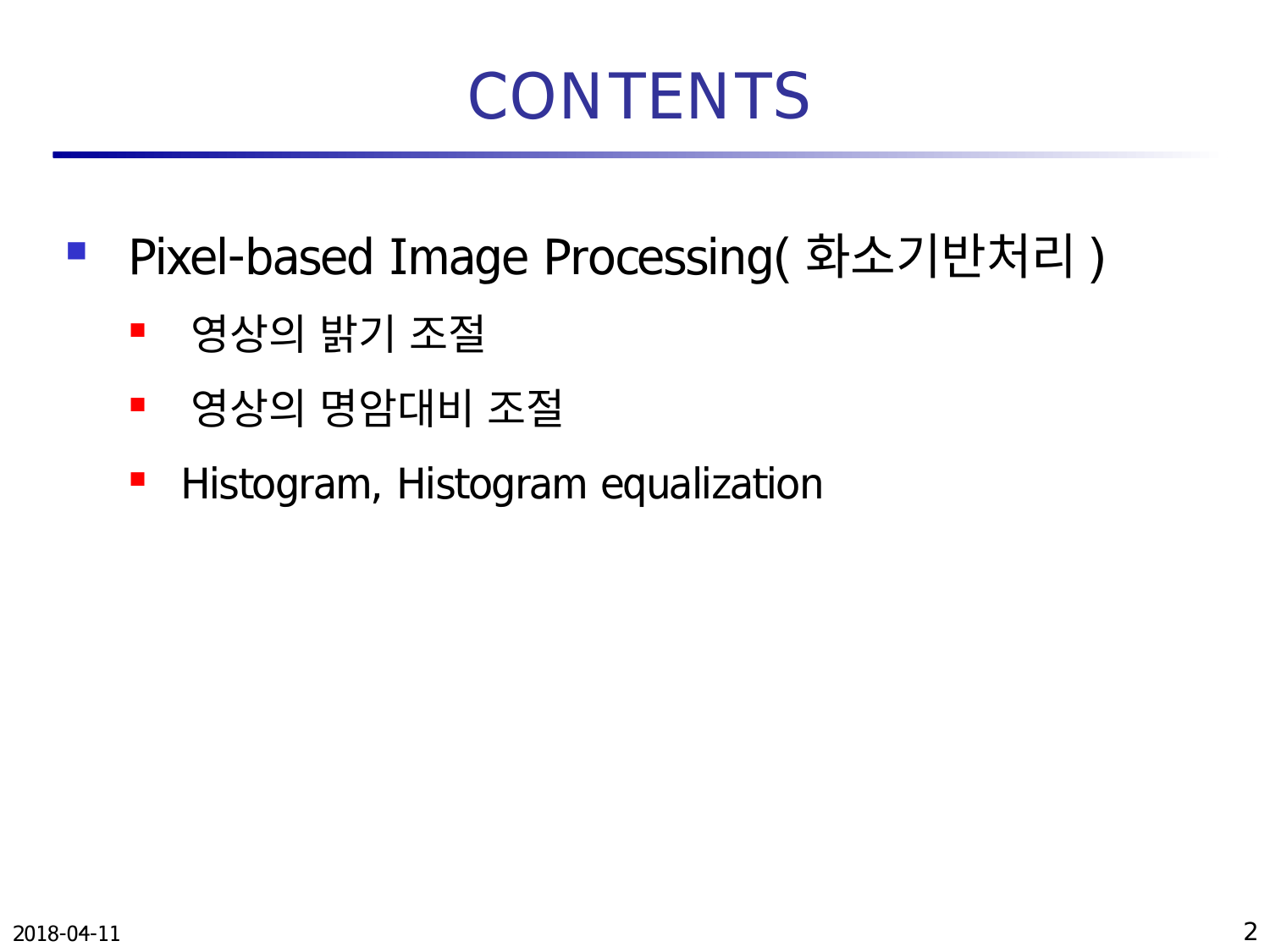

# CONTENTS
 Pixel-based Image Processing(화소기반처리)
 영상의 밝기 조절
 영상의 명암대비 조절
 Histogram, Histogram equalization

2018-04-11
2